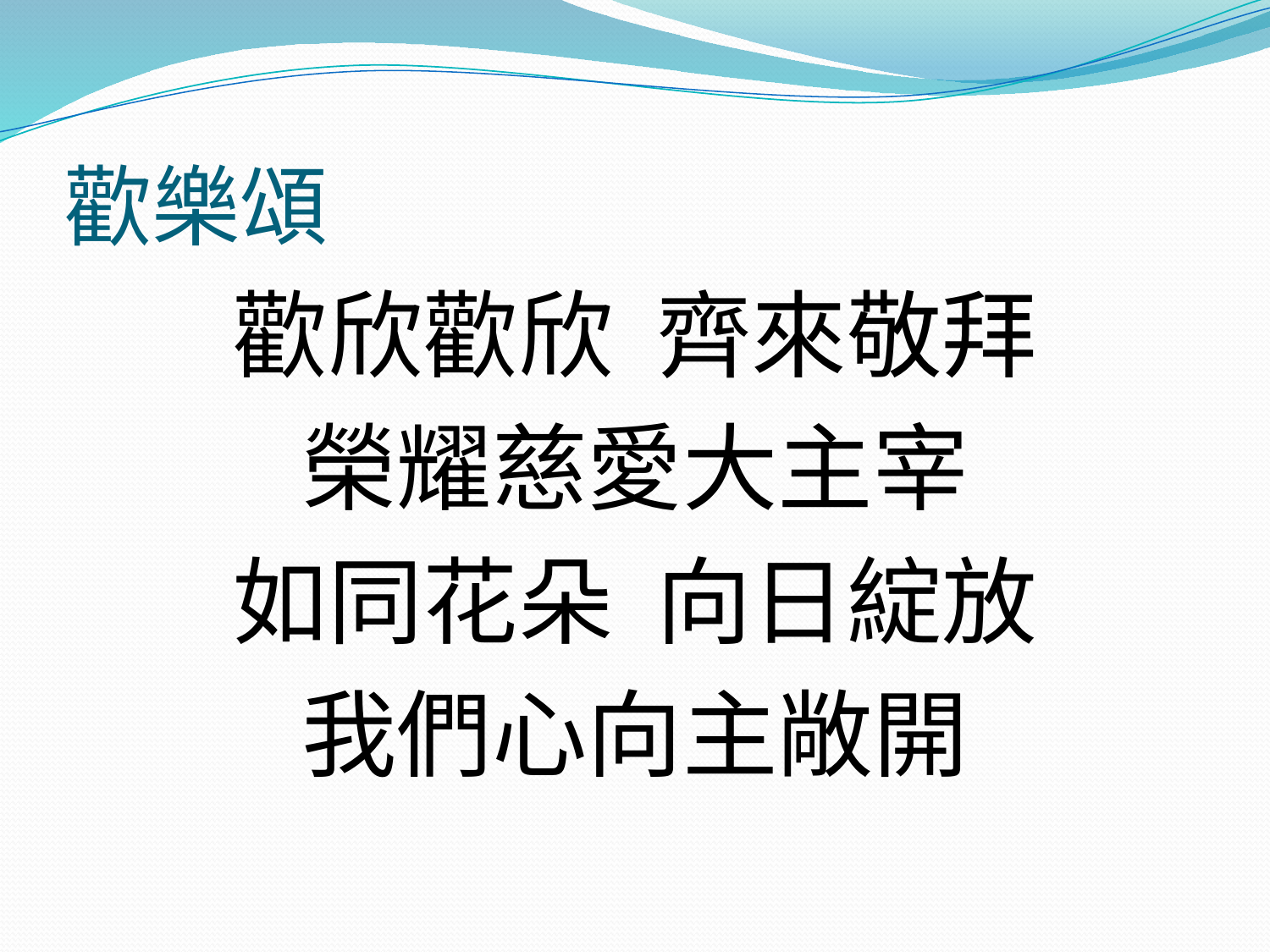

# 歡樂頌
歡欣歡欣  齊來敬拜
榮耀慈愛大主宰
如同花朵  向日綻放
我們心向主敞開